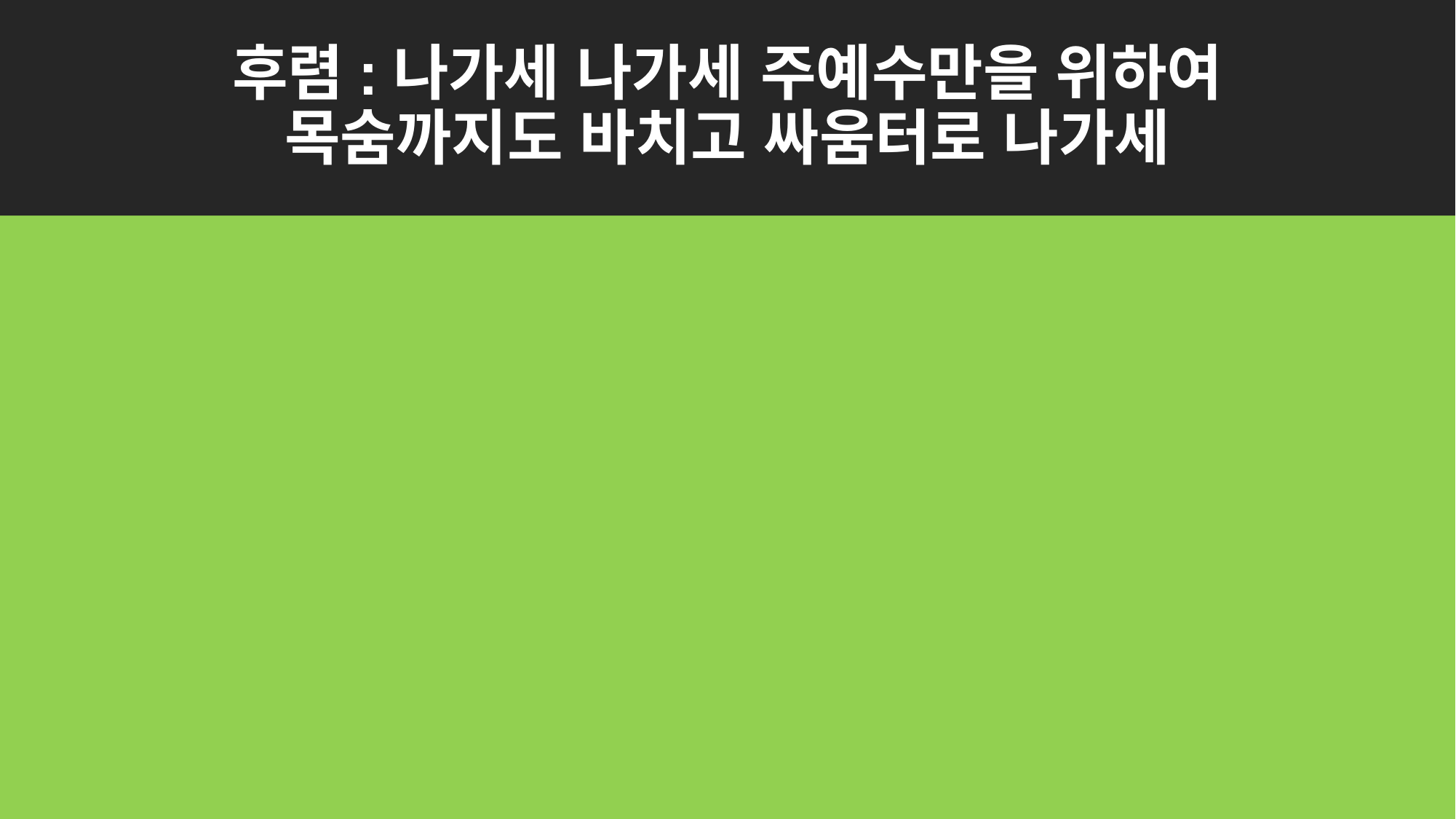

# 후렴:나가세 나가세 주예수만을 위하여
목숨까지도 바치고 싸움터로 나가세